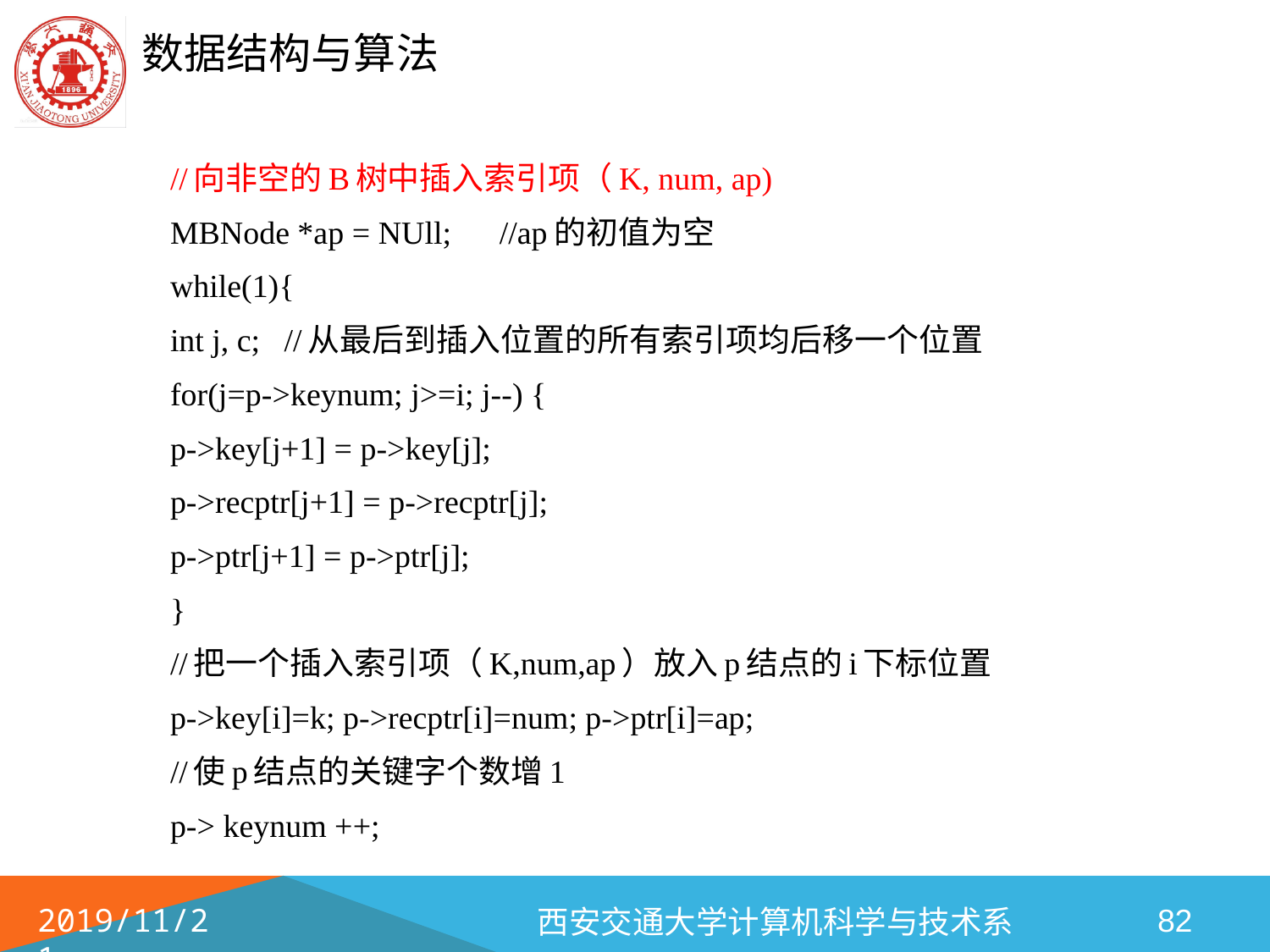

//向非空的B树中插入索引项（K, num, ap)
	MBNode *ap = NUll;      //ap的初值为空
	while(1){
		int j, c;   //从最后到插入位置的所有索引项均后移一个位置
		for(j=p->keynum; j>=i; j--) {
			p->key[j+1] = p->key[j];
			p->recptr[j+1] = p->recptr[j];
			p->ptr[j+1] = p->ptr[j];
  		}
 		//把一个插入索引项（K,num,ap）放入p结点的i下标位置
		p->key[i]=k; p->recptr[i]=num; p->ptr[i]=ap;
 		//使p结点的关键字个数增1
		p-> keynum ++;